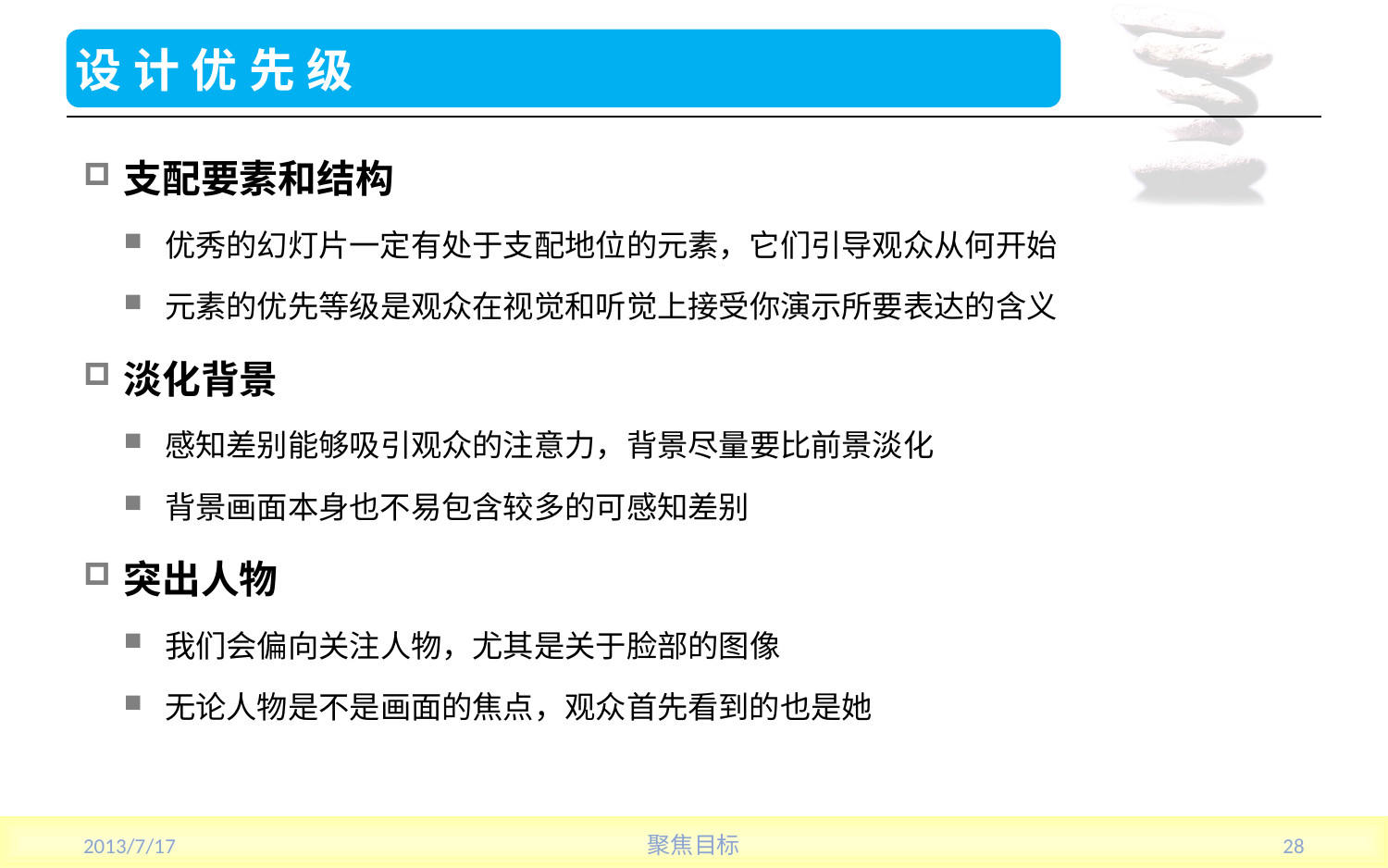

# 设计优先级
支配要素和结构
优秀的幻灯片一定有处于支配地位的元素，它们引导观众从何开始
元素的优先等级是观众在视觉和听觉上接受你演示所要表达的含义
淡化背景
感知差别能够吸引观众的注意力，背景尽量要比前景淡化
背景画面本身也不易包含较多的可感知差别
突出人物
我们会偏向关注人物，尤其是关于脸部的图像
无论人物是不是画面的焦点，观众首先看到的也是她
2013/7/17
聚焦目标
28